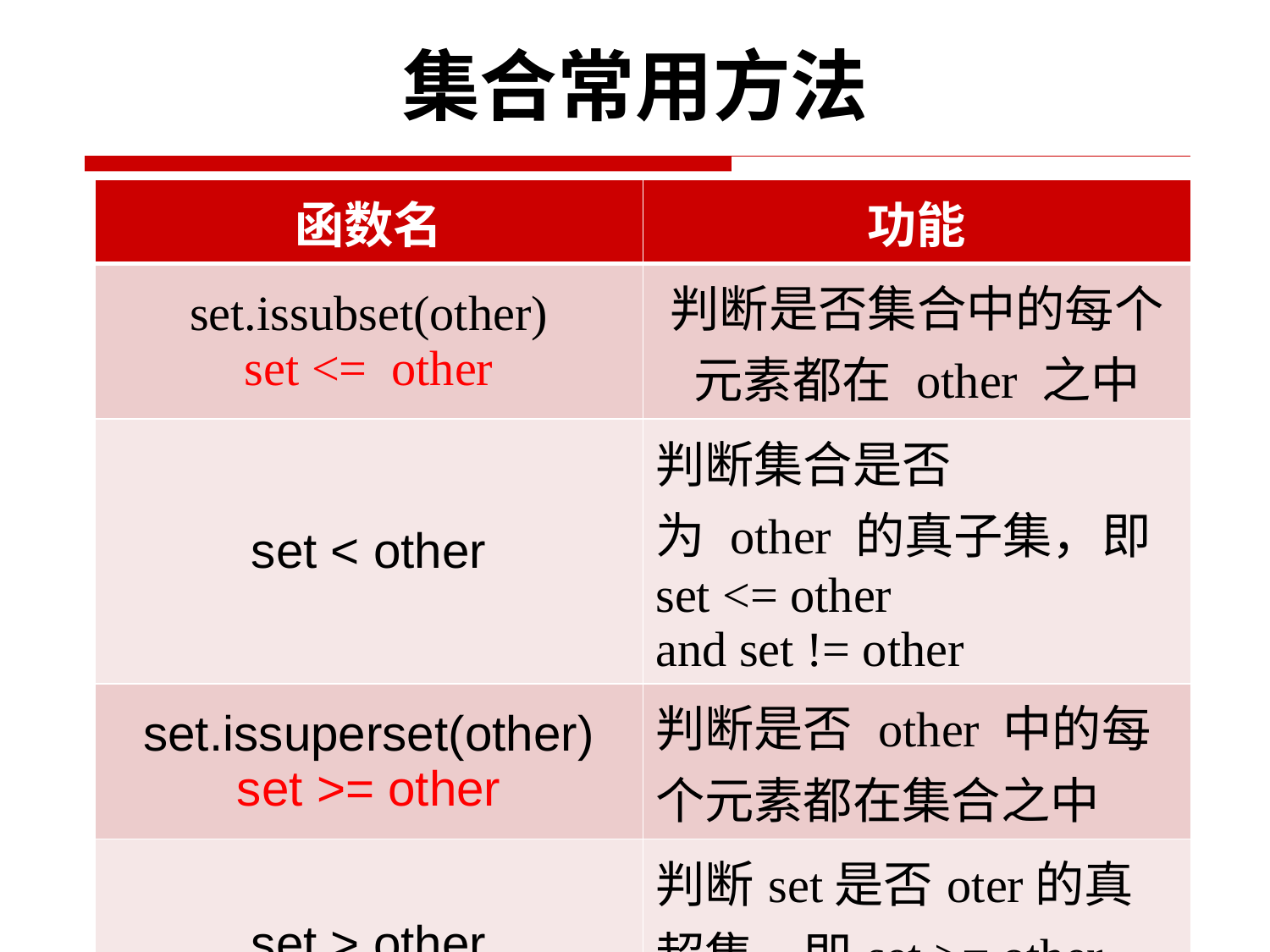

# 集合常用方法
| 函数名 | 功能 |
| --- | --- |
| set.issubset(other) set <= other | 判断是否集合中的每个元素都在 other 之中 |
| set < other | 判断集合是否为 other 的真子集，即 set <= other  and set != other |
| set.issuperset(other) set >= other | 判断是否 other 中的每个元素都在集合之中 |
| set > other | 判断set是否oter的真超集，即set >= other  and set != other。 |
50